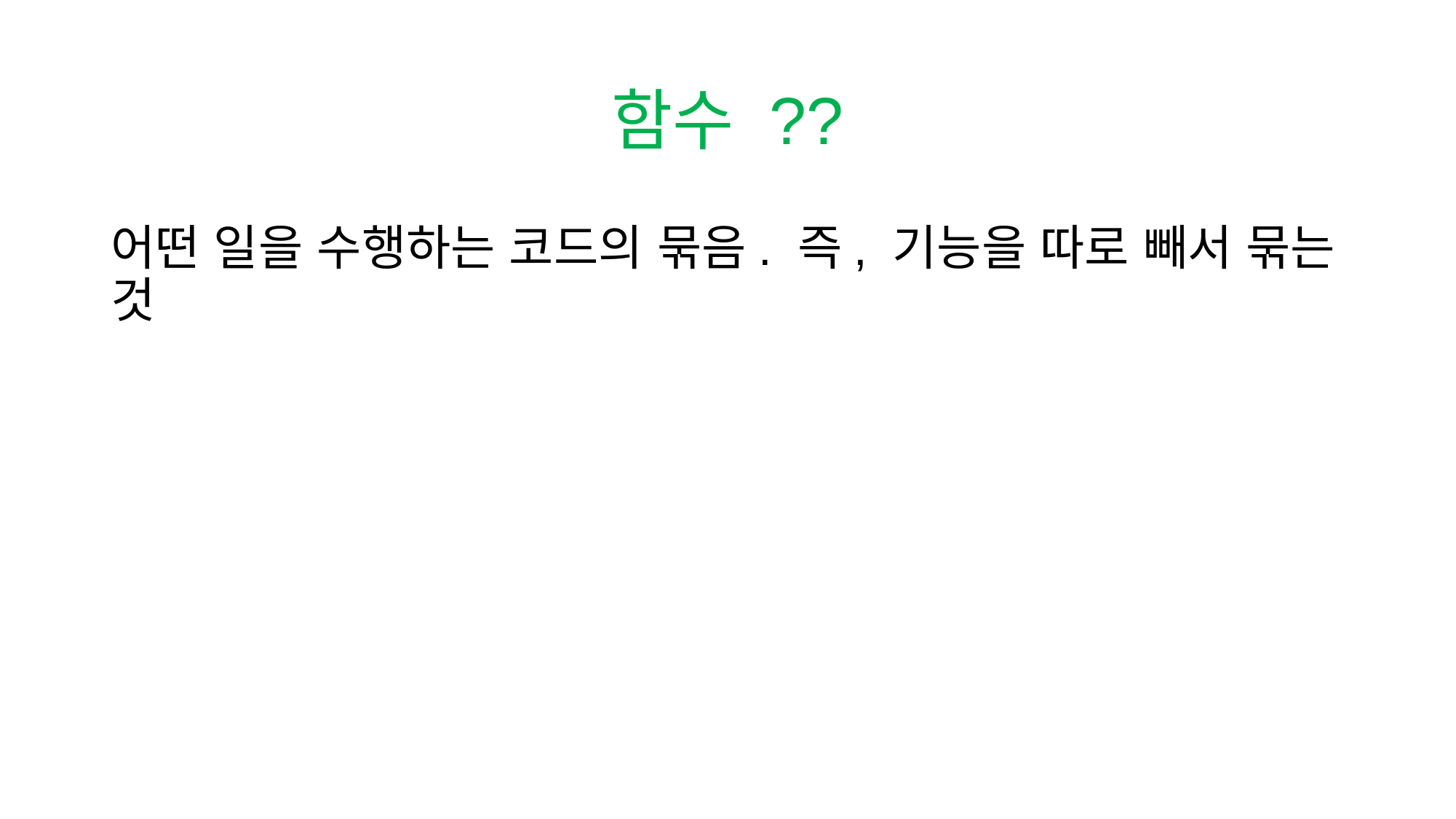

# 함수 ??
어떤 일을 수행하는 코드의 묶음. 즉, 기능을 따로 빼서 묶는 것